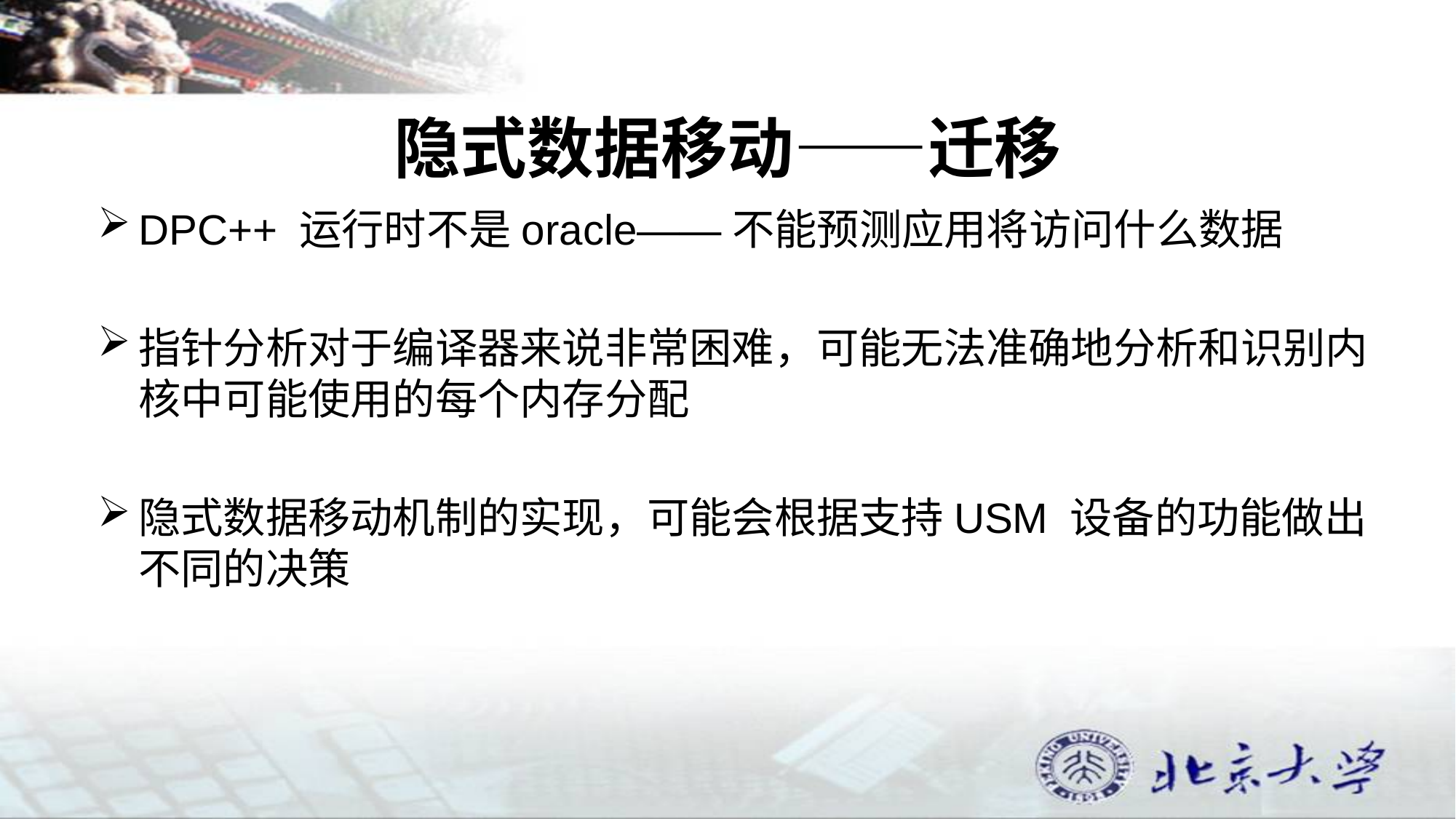

# 隐式数据移动——迁移
DPC++ 运行时不是oracle——不能预测应用将访问什么数据

指针分析对于编译器来说非常困难，可能无法准确地分析和识别内核中可能使用的每个内存分配

隐式数据移动机制的实现，可能会根据支持USM 设备的功能做出不同的决策